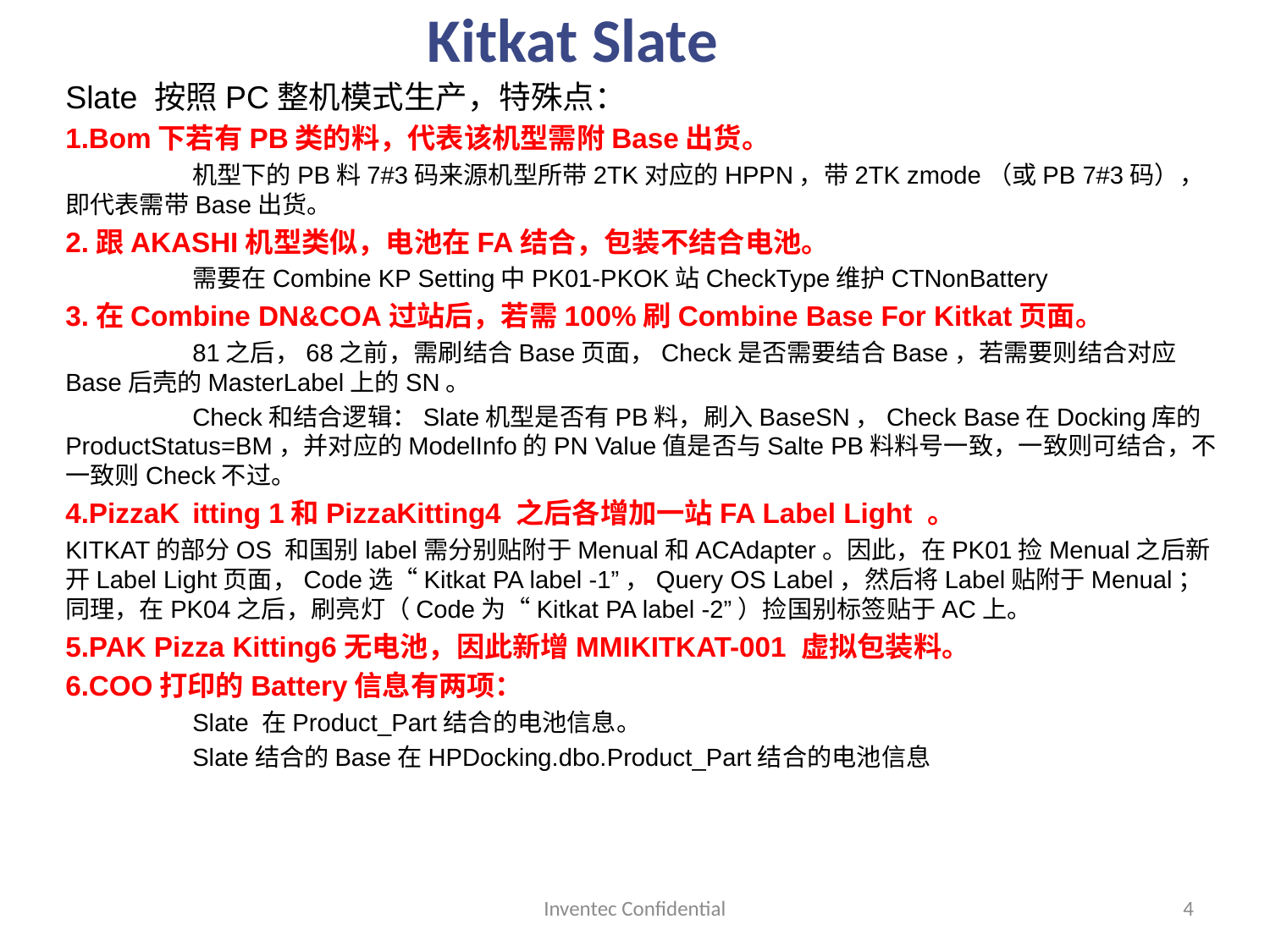

Kitkat Slate
Slate 按照PC整机模式生产，特殊点：
1.Bom下若有PB类的料，代表该机型需附Base出货。
	机型下的PB料7#3码来源机型所带2TK对应的HPPN，带2TK zmode（或PB 7#3码），即代表需带Base出货。
2.跟AKASHI机型类似，电池在FA结合，包装不结合电池。
	需要在Combine KP Setting中PK01-PKOK站CheckType维护CTNonBattery
3.在Combine DN&COA过站后，若需100%刷Combine Base For Kitkat页面。
	81之后，68之前，需刷结合Base页面，Check是否需要结合Base，若需要则结合对应Base后壳的MasterLabel上的SN。
	Check和结合逻辑：Slate机型是否有PB料，刷入BaseSN，Check Base在Docking库的ProductStatus=BM，并对应的ModelInfo的PN Value值是否与Salte PB料料号一致，一致则可结合，不一致则Check不过。
4.PizzaK	itting 1和PizzaKitting4 之后各增加一站FA Label Light 。
KITKAT的部分OS 和国别label需分别贴附于Menual和ACAdapter。因此，在PK01捡Menual之后新开Label Light页面，Code选“Kitkat PA label -1”，Query OS Label，然后将Label贴附于Menual；同理，在PK04之后，刷亮灯（Code为“Kitkat PA label -2”）捡国别标签贴于AC上。
5.PAK Pizza Kitting6无电池，因此新增MMIKITKAT-001 虚拟包装料。
6.COO打印的Battery信息有两项：
	Slate 在Product_Part结合的电池信息。
	Slate结合的Base在HPDocking.dbo.Product_Part结合的电池信息
Inventec Confidential
4